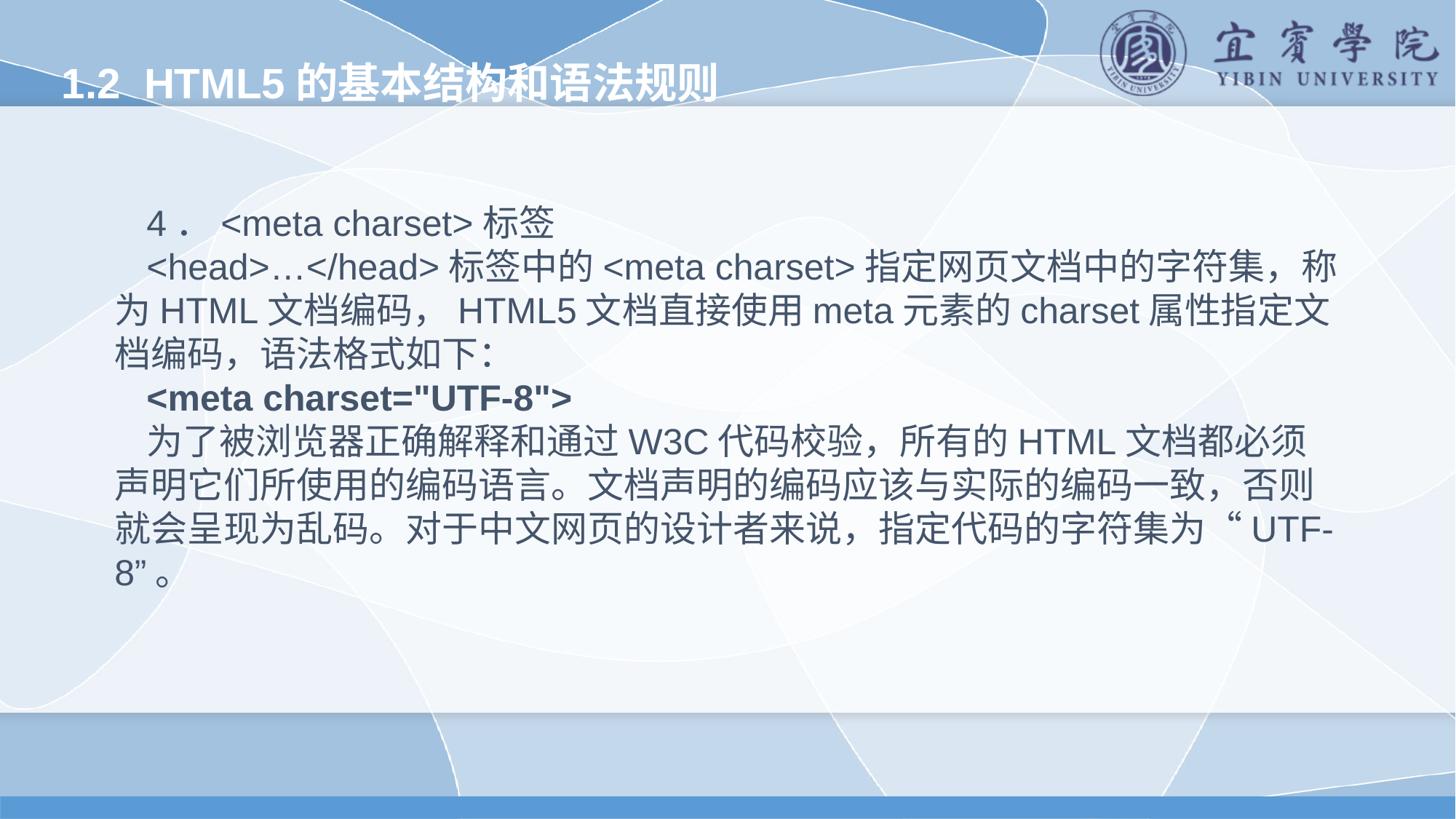

1.2  HTML5的基本结构和语法规则
4．<meta charset>标签
<head>…</head>标签中的<meta charset>指定网页文档中的字符集，称为HTML文档编码，HTML5文档直接使用meta元素的charset属性指定文档编码，语法格式如下：
<meta charset="UTF-8">
为了被浏览器正确解释和通过W3C代码校验，所有的HTML文档都必须声明它们所使用的编码语言。文档声明的编码应该与实际的编码一致，否则就会呈现为乱码。对于中文网页的设计者来说，指定代码的字符集为“UTF-8”。